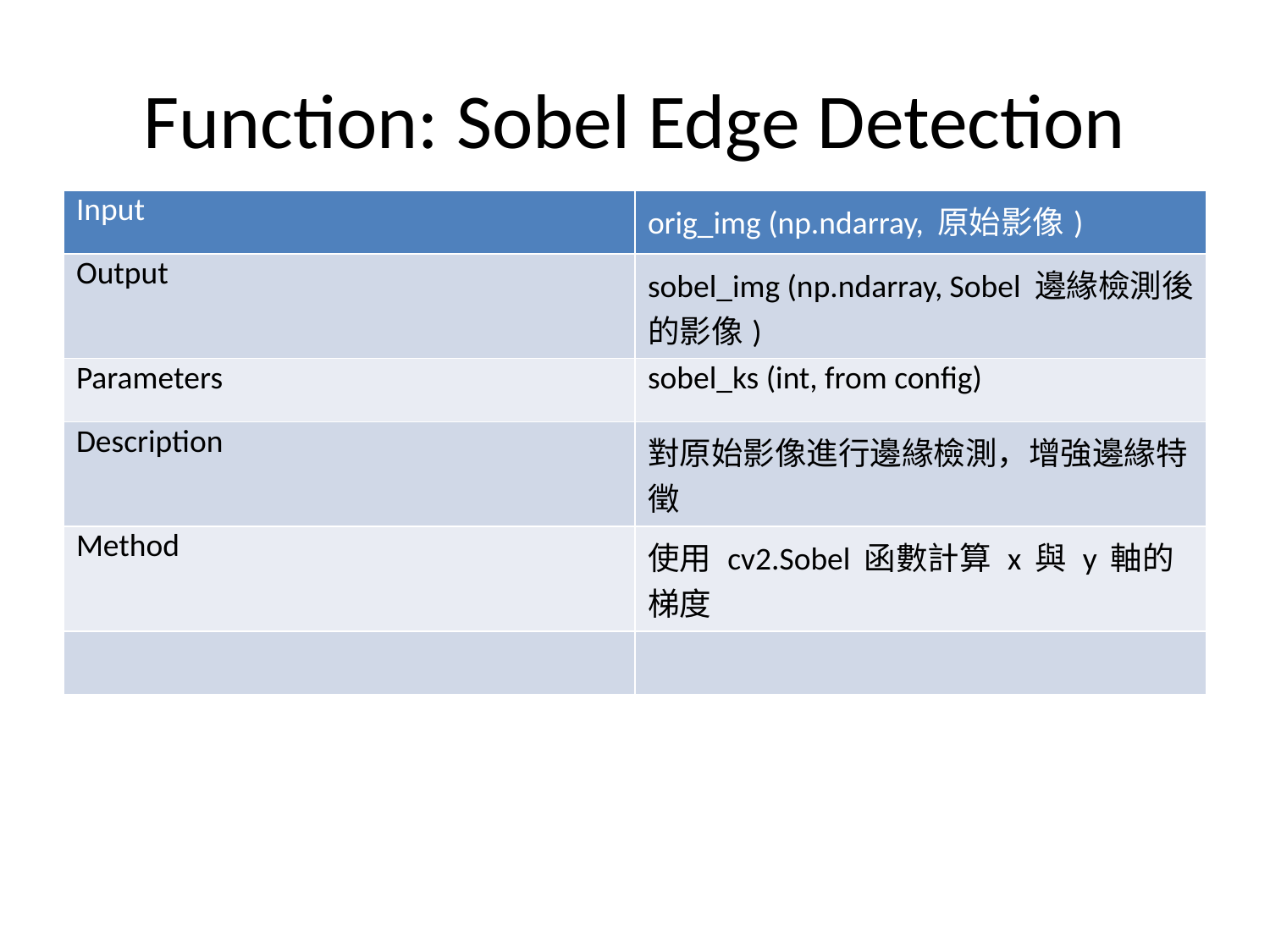

# Function: Sobel Edge Detection
| Input | orig\_img (np.ndarray, 原始影像) |
| --- | --- |
| Output | sobel\_img (np.ndarray, Sobel 邊緣檢測後的影像) |
| Parameters | sobel\_ks (int, from config) |
| Description | 對原始影像進行邊緣檢測，增強邊緣特徵 |
| Method | 使用 cv2.Sobel 函數計算 x 與 y 軸的梯度 |
|  |  |